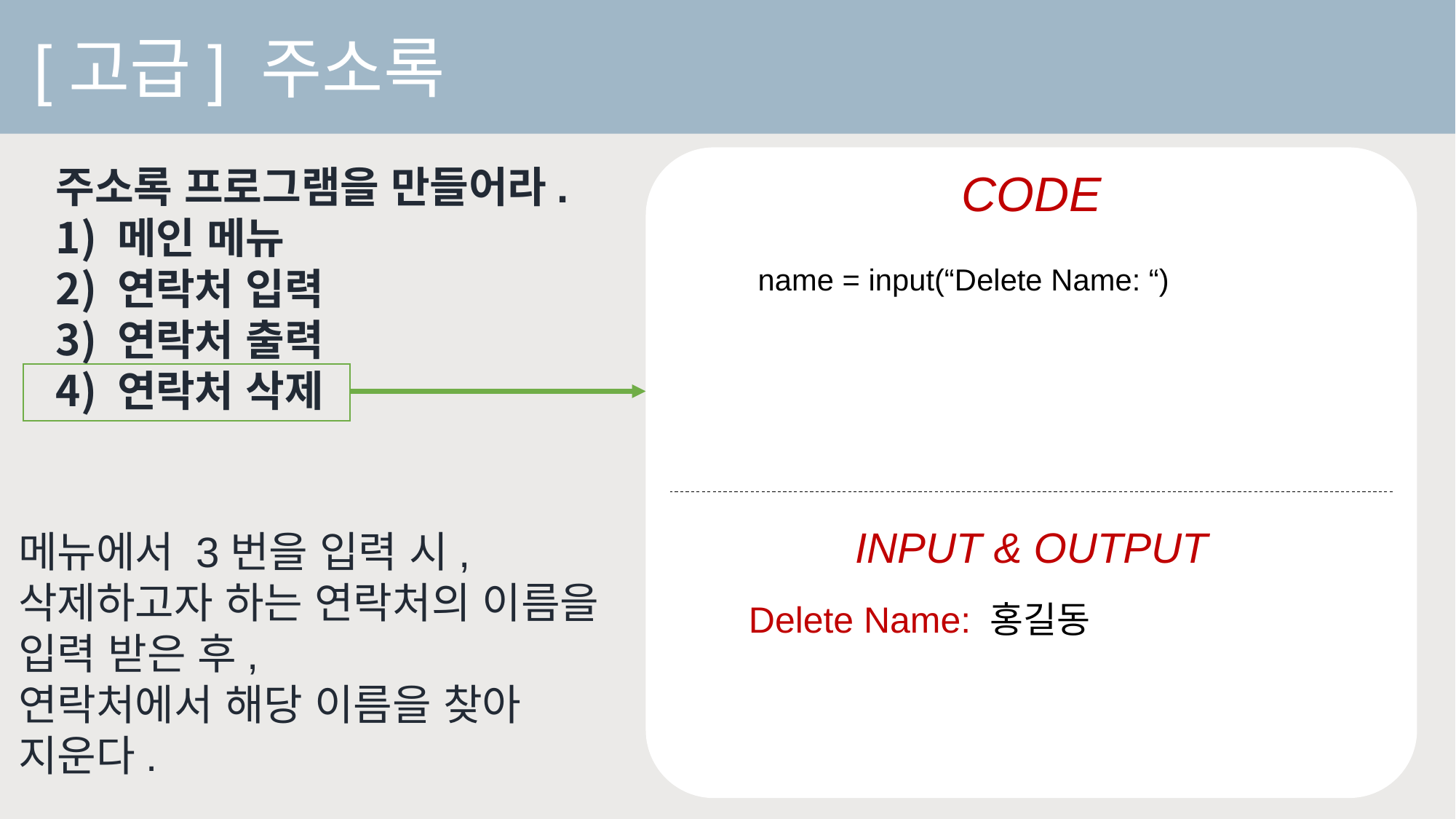

[고급] 주소록

주소록 프로그램을 만들어라.
메인 메뉴
연락처 입력
연락처 출력
연락처 삭제
CODE
name = input(“Delete Name: “)

INPUT & OUTPUT
메뉴에서 3번을 입력 시,
삭제하고자 하는 연락처의 이름을 입력 받은 후,
연락처에서 해당 이름을 찾아 지운다.
Delete Name: 홍길동